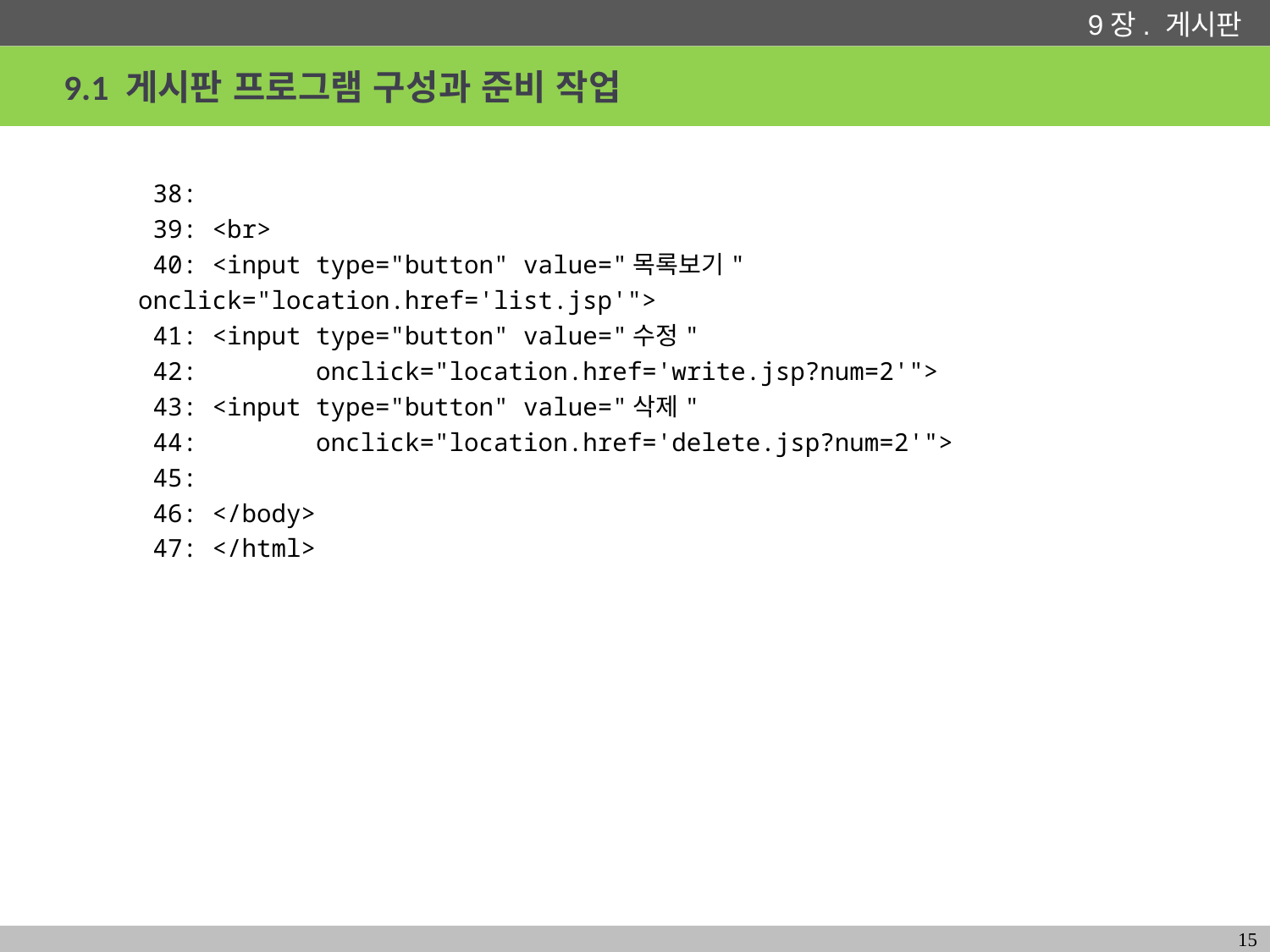

# 9.1 게시판 프로그램 구성과 준비 작업
 38:
 39: <br>
 40: <input type="button" value="목록보기" onclick="location.href='list.jsp'">
 41: <input type="button" value="수정"
 42:        onclick="location.href='write.jsp?num=2'">
 43: <input type="button" value="삭제"
 44:        onclick="location.href='delete.jsp?num=2'">
 45:
 46: </body>
 47: </html>
15